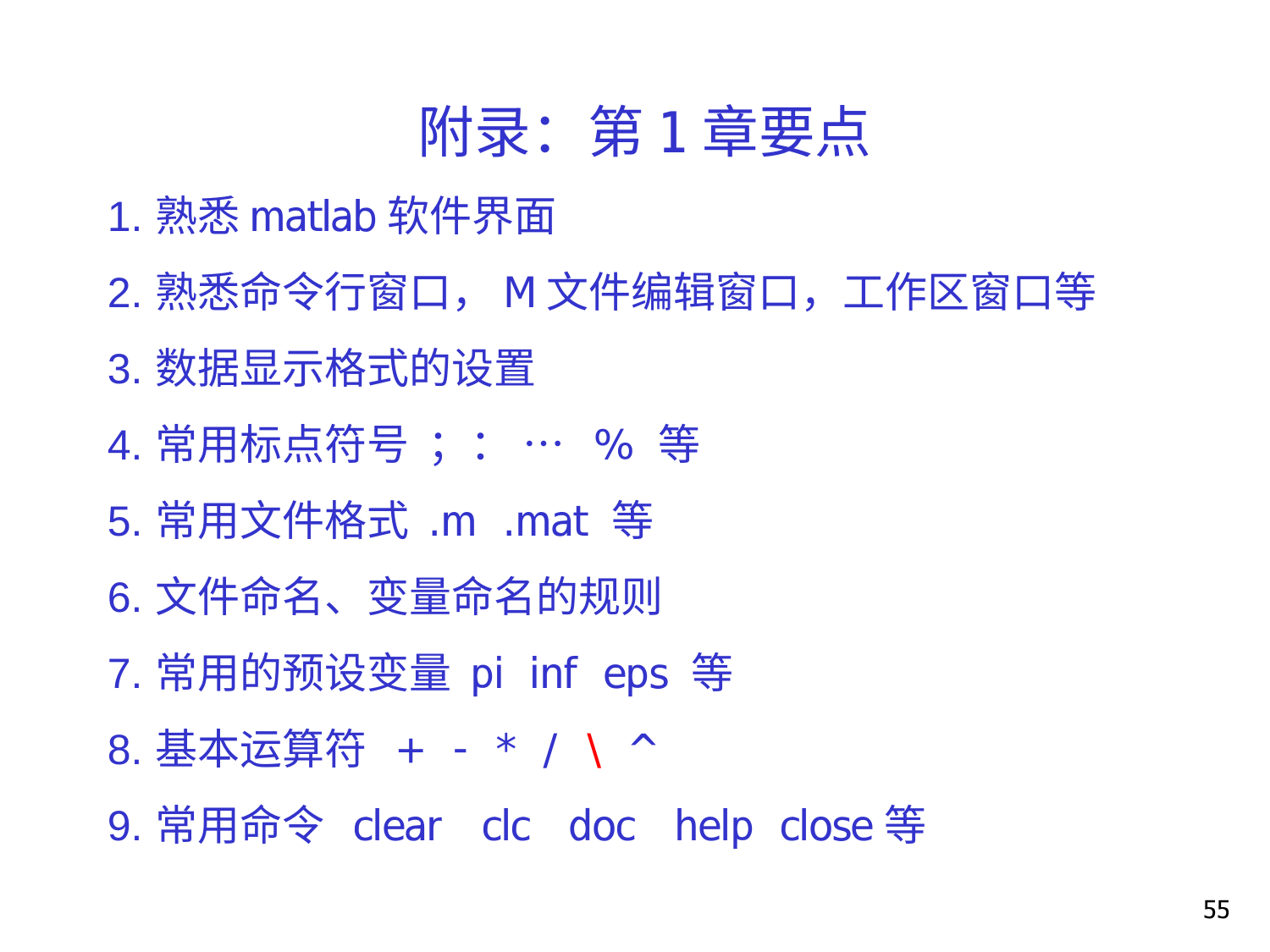

附录：第1章要点
熟悉matlab软件界面
熟悉命令行窗口，M文件编辑窗口，工作区窗口等
数据显示格式的设置
常用标点符号  ；： …  % 等
常用文件格式 .m  .mat 等
文件命名、变量命名的规则
常用的预设变量 pi  inf  eps 等
基本运算符  +  -  *  /  \  ^
常用命令  clear   clc   doc   help  close等

55